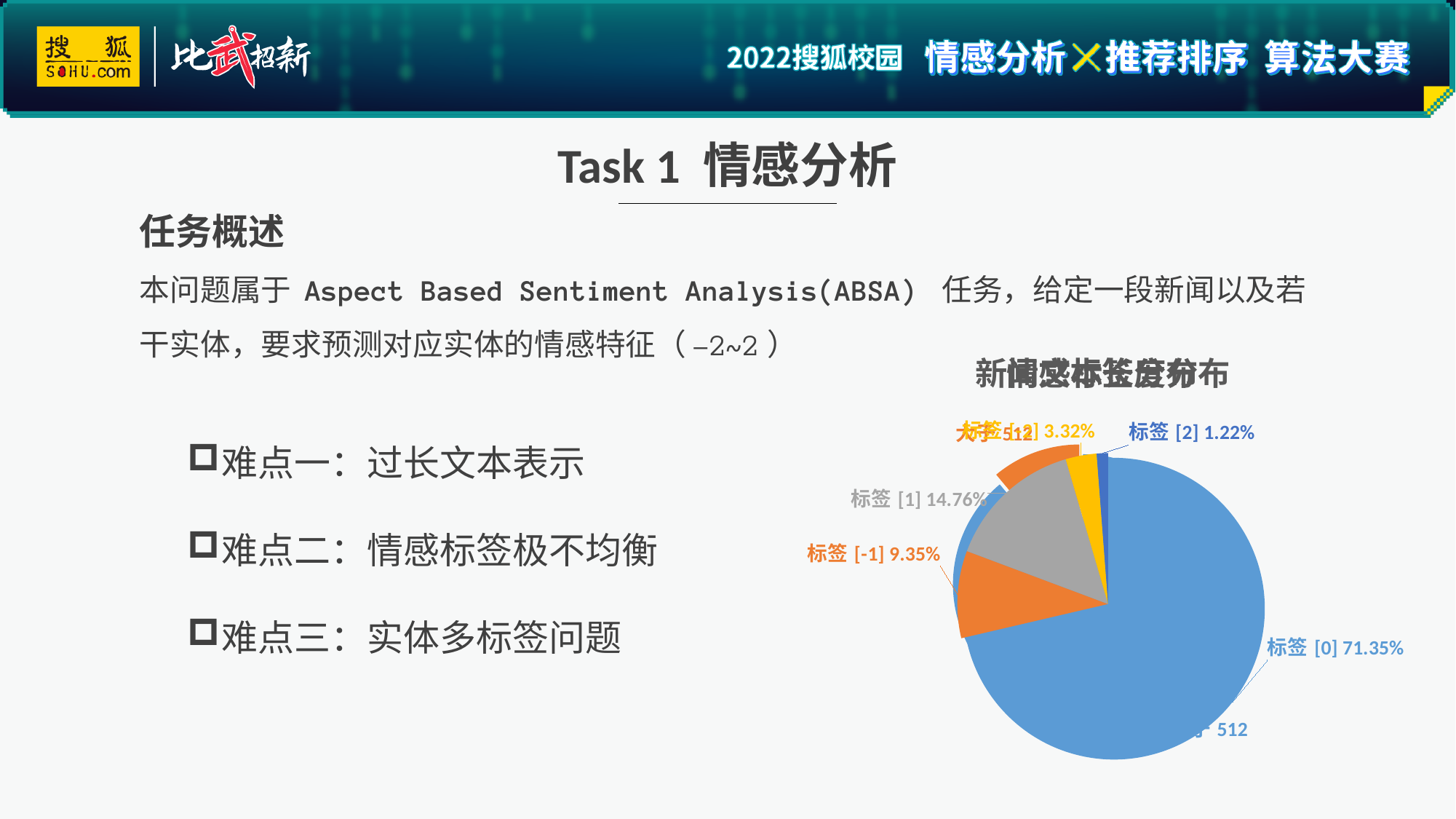

Task 1 情感分析
任务概述
本问题属于 Aspect Based Sentiment Analysis(ABSA) 任务，给定一段新闻以及若干实体，要求预测对应实体的情感特征（-2~2）

### Chart:

| Category | 情感标签分布 |
|---|---|
| 标签[0] 71.35% | 0.7135 |
| 标签[-1] 9.35% | 0.0935 |
| 标签[1] 14.76% | 0.1476 |
| 标签[-2] 3.32% | 0.0332 |
| 标签[2] 1.22%  | 0.0122 |

### Chart: 新闻文本长度分布

| Category | 新闻文本长度分布 |
|---|---|
| 小于等于512 | 0.885 |
| 大于512 | 0.11 |
难点一：过长文本表示
难点二：情感标签极不均衡
难点三：实体多标签问题